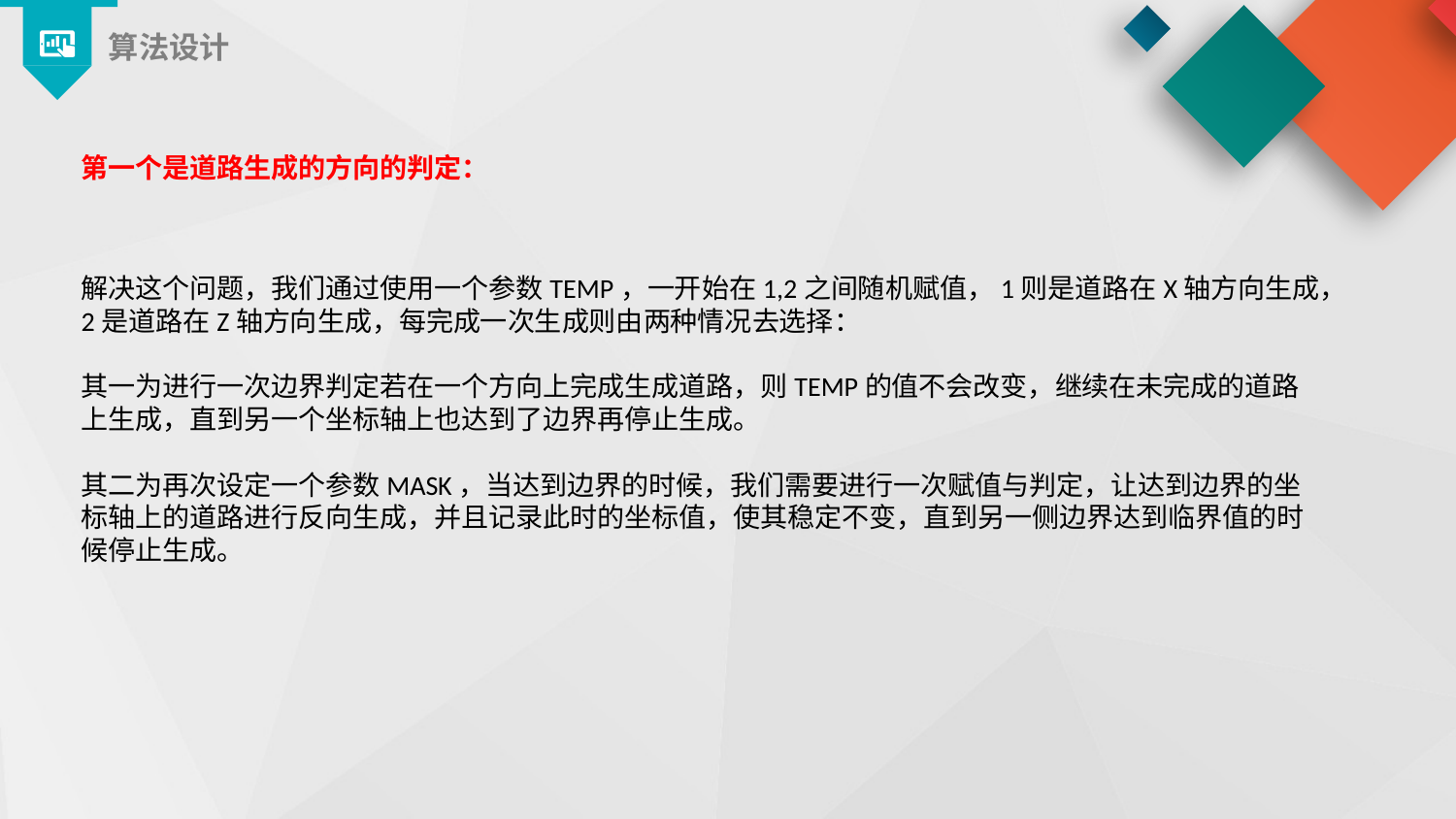

算法设计

第一个是道路生成的方向的判定：
解决这个问题，我们通过使用一个参数TEMP，一开始在1,2之间随机赋值，1则是道路在X轴方向生成，2是道路在Z轴方向生成，每完成一次生成则由两种情况去选择：

其一为进行一次边界判定若在一个方向上完成生成道路，则TEMP的值不会改变，继续在未完成的道路上生成，直到另一个坐标轴上也达到了边界再停止生成。

其二为再次设定一个参数MASK，当达到边界的时候，我们需要进行一次赋值与判定，让达到边界的坐标轴上的道路进行反向生成，并且记录此时的坐标值，使其稳定不变，直到另一侧边界达到临界值的时候停止生成。